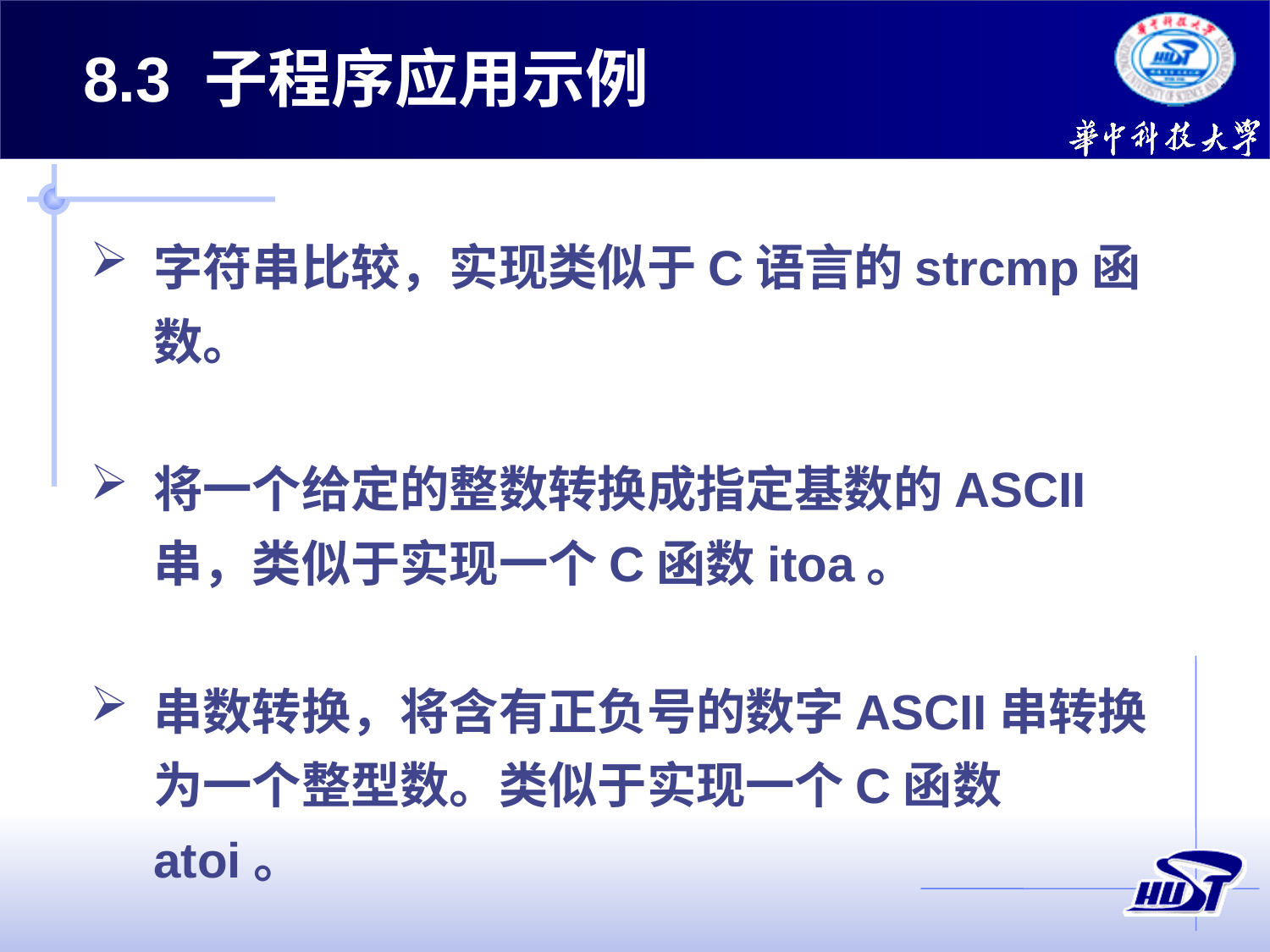

8.3 子程序应用示例
字符串比较，实现类似于C语言的strcmp函数。

将一个给定的整数转换成指定基数的ASCII串，类似于实现一个C函数itoa。

串数转换，将含有正负号的数字ASCII串转换为一个整型数。类似于实现一个C函数 atoi。